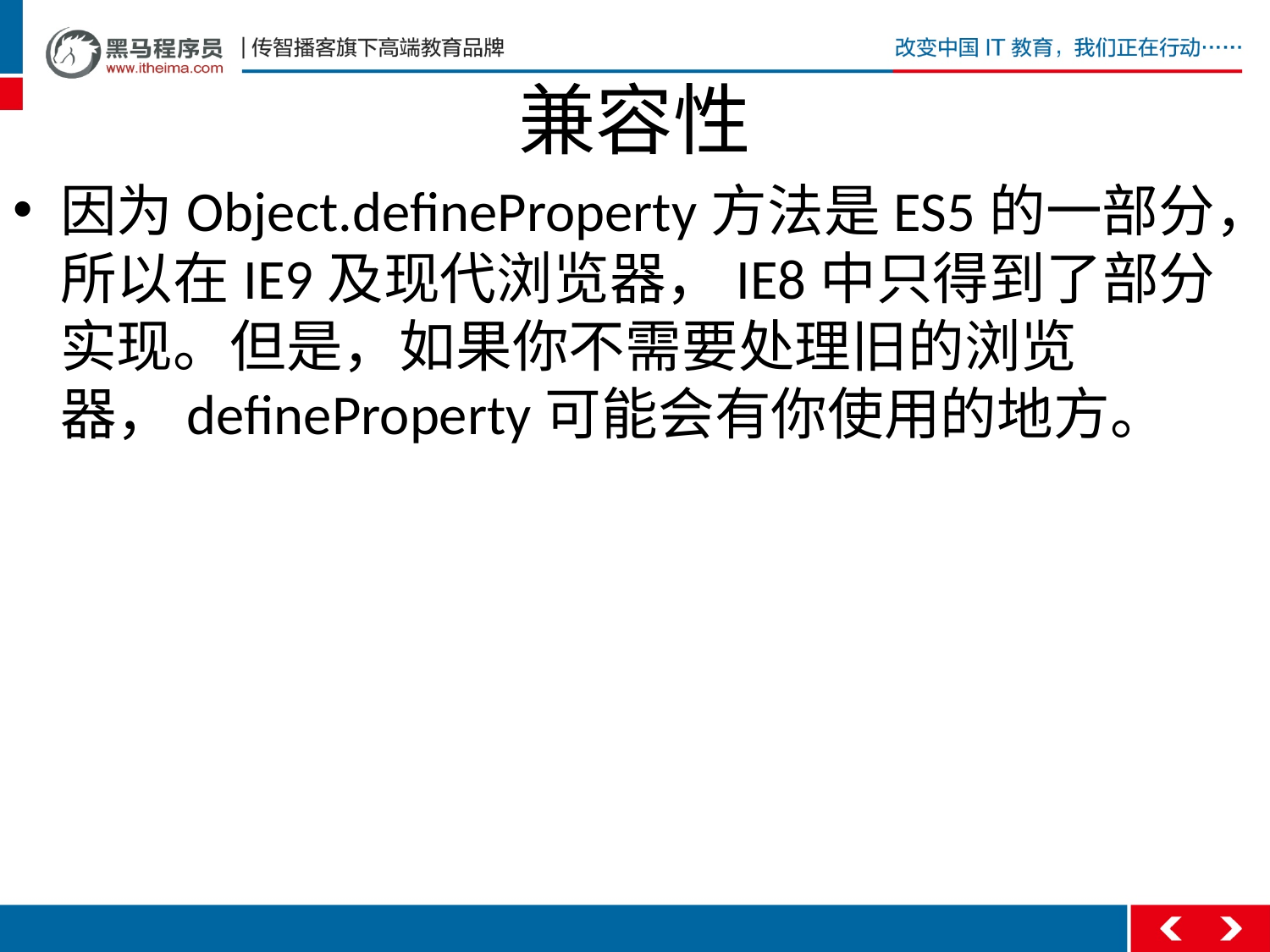

# 兼容性
因为Object.defineProperty方法是ES5的一部分，所以在IE9及现代浏览器，IE8中只得到了部分实现。但是，如果你不需要处理旧的浏览器，defineProperty可能会有你使用的地方。